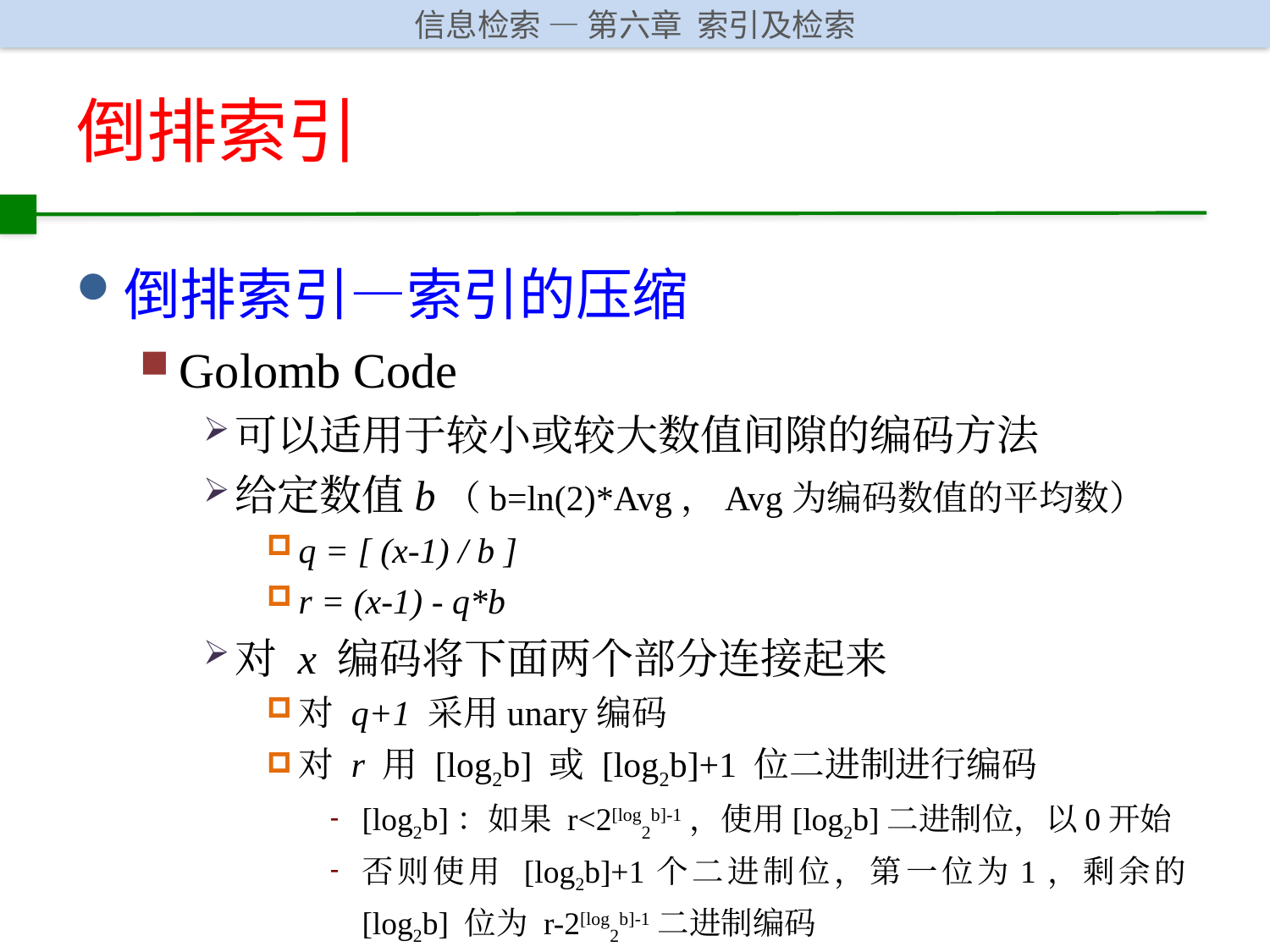

# 倒排索引
倒排索引—索引的压缩
Golomb Code
可以适用于较小或较大数值间隙的编码方法
给定数值b（b=ln(2)*Avg，Avg为编码数值的平均数）
q = [ (x-1) / b ]
r = (x-1) - q*b
对 x 编码将下面两个部分连接起来
对 q+1 采用unary编码
对 r 用 [log2b] 或 [log2b]+1 位二进制进行编码
[log2b]：如果 r<2[log2b]-1，使用[log2b]二进制位，以0开始
否则使用 [log2b]+1个二进制位，第一位为1，剩余的[log2b] 位为 r-2[log2b]-1二进制编码